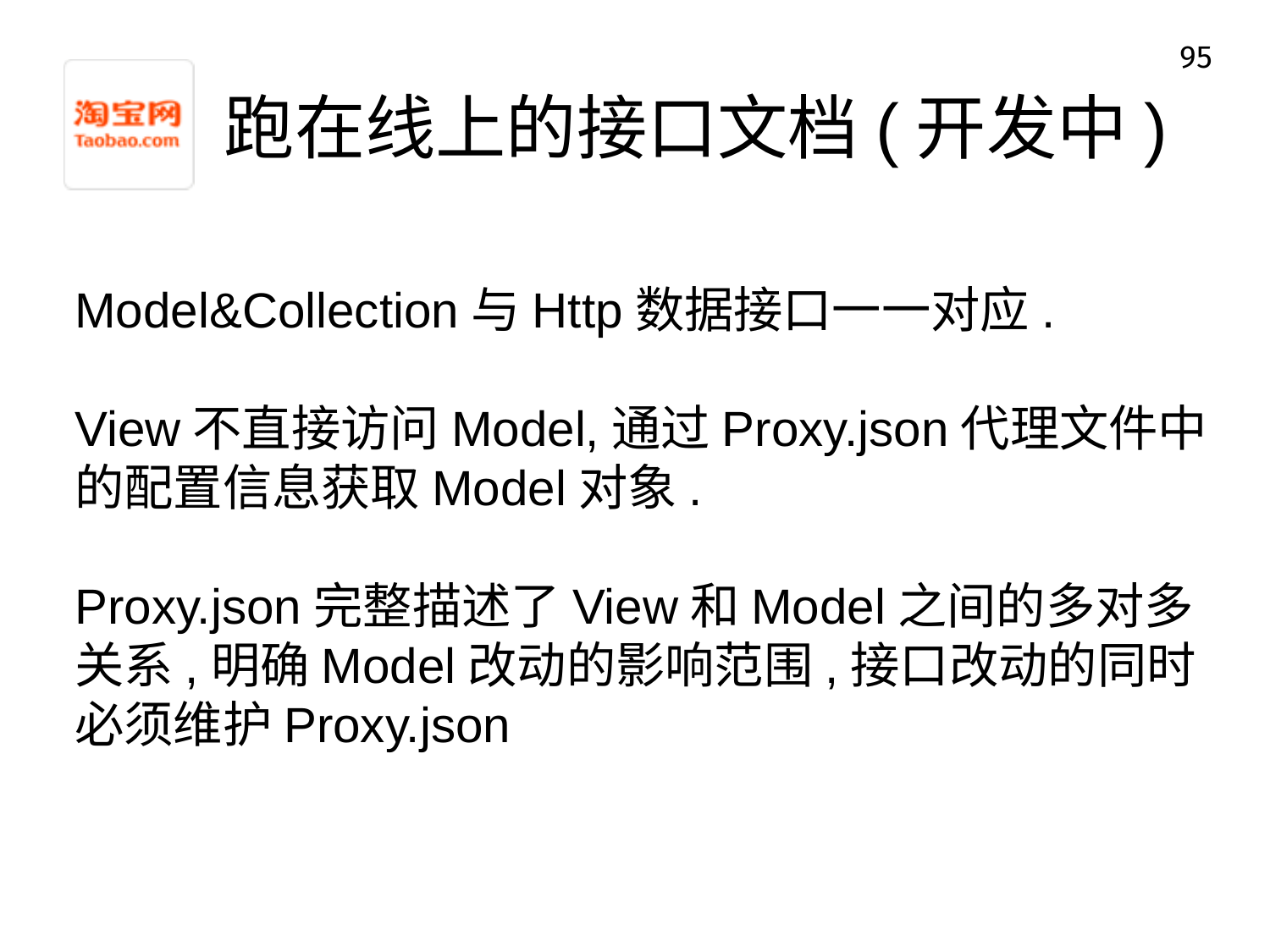

95
# 跑在线上的接口文档(开发中)
Model&Collection与Http数据接口一一对应.

View不直接访问Model,通过Proxy.json代理文件中的配置信息获取Model对象.

Proxy.json完整描述了View和Model之间的多对多关系,明确Model改动的影响范围,接口改动的同时必须维护Proxy.json